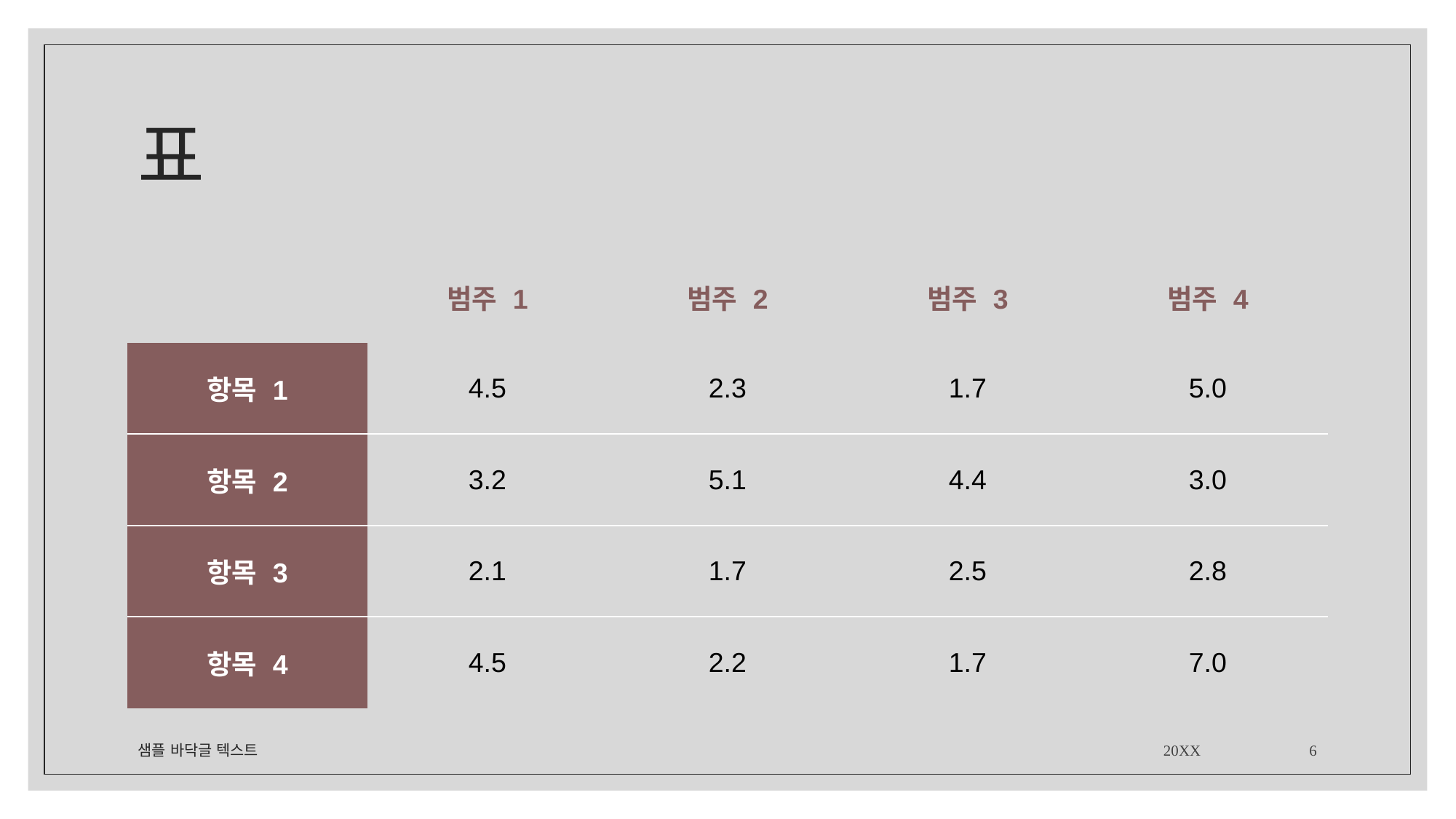

# 표
| ​ | 범주 1 | 범주 2 | 범주 3 | 범주 4 |
| --- | --- | --- | --- | --- |
| 항목 1 | 4.5​ | 2.3​ | 1.7​ | 5​.0 |
| 항목 2 | 3.2​ | 5.1​ | 4.4​ | 3​.0 |
| 항목 3 | 2.1​ | 1.7​ | 2.5​ | 2.8​ |
| 항목 4 | 4.5​ | 2.2​ | 1.7​ | 7​.0 |
샘플 바닥글 텍스트
20XX
6